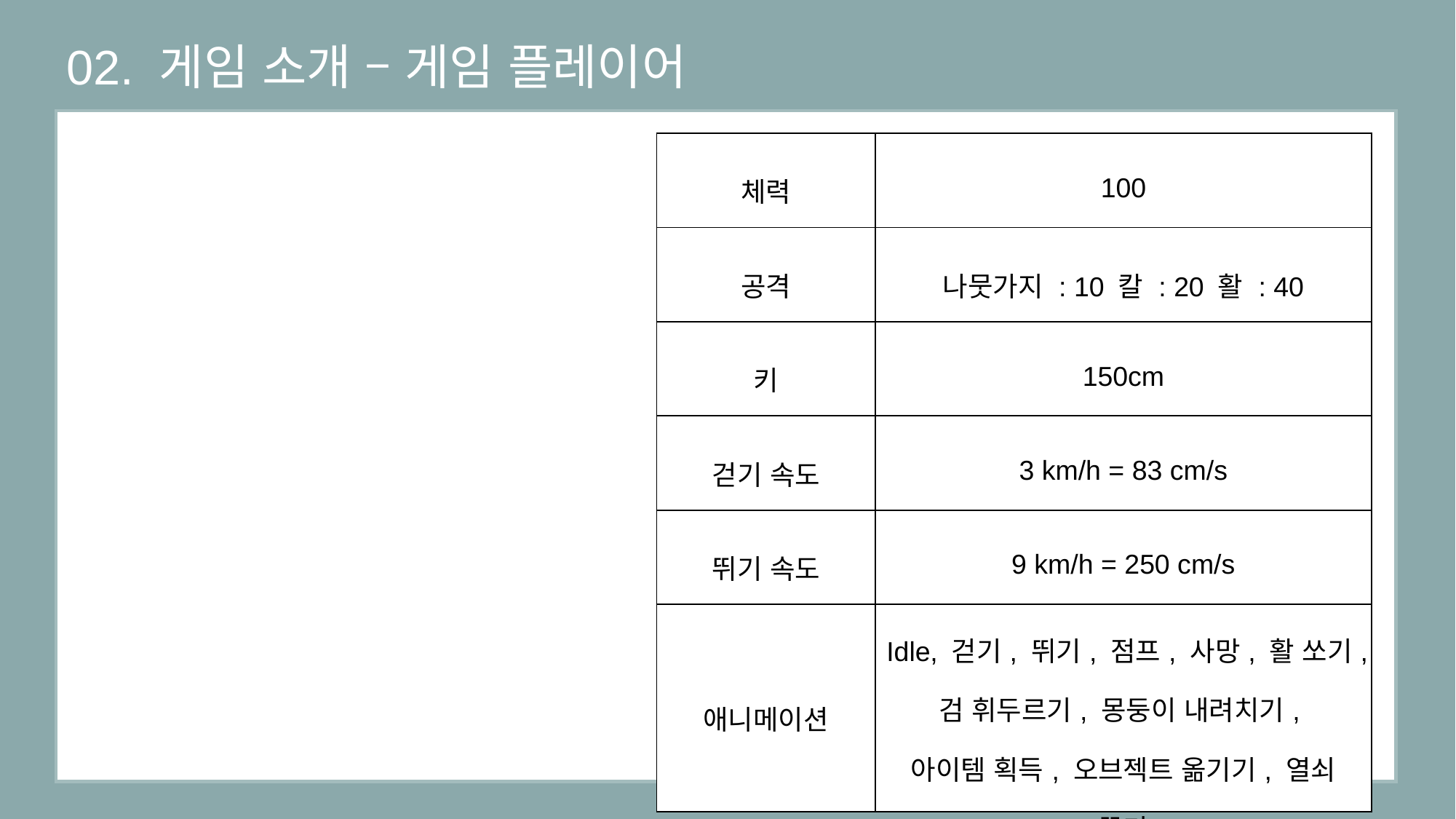

02. 게임 소개 – 게임 플레이어

| 체력 | 100 |
| --- | --- |
| 공격 | 나뭇가지 : 10 칼 : 20 활 : 40 |
| 키 | 150cm |
| 걷기 속도 | 3 km/h = 83 cm/s |
| 뛰기 속도 | 9 km/h = 250 cm/s |
| 애니메이션 | Idle, 걷기, 뛰기, 점프, 사망, 활 쏘기, 검 휘두르기, 몽둥이 내려치기, 아이템 획득, 오브젝트 옮기기, 열쇠 꽂기 |